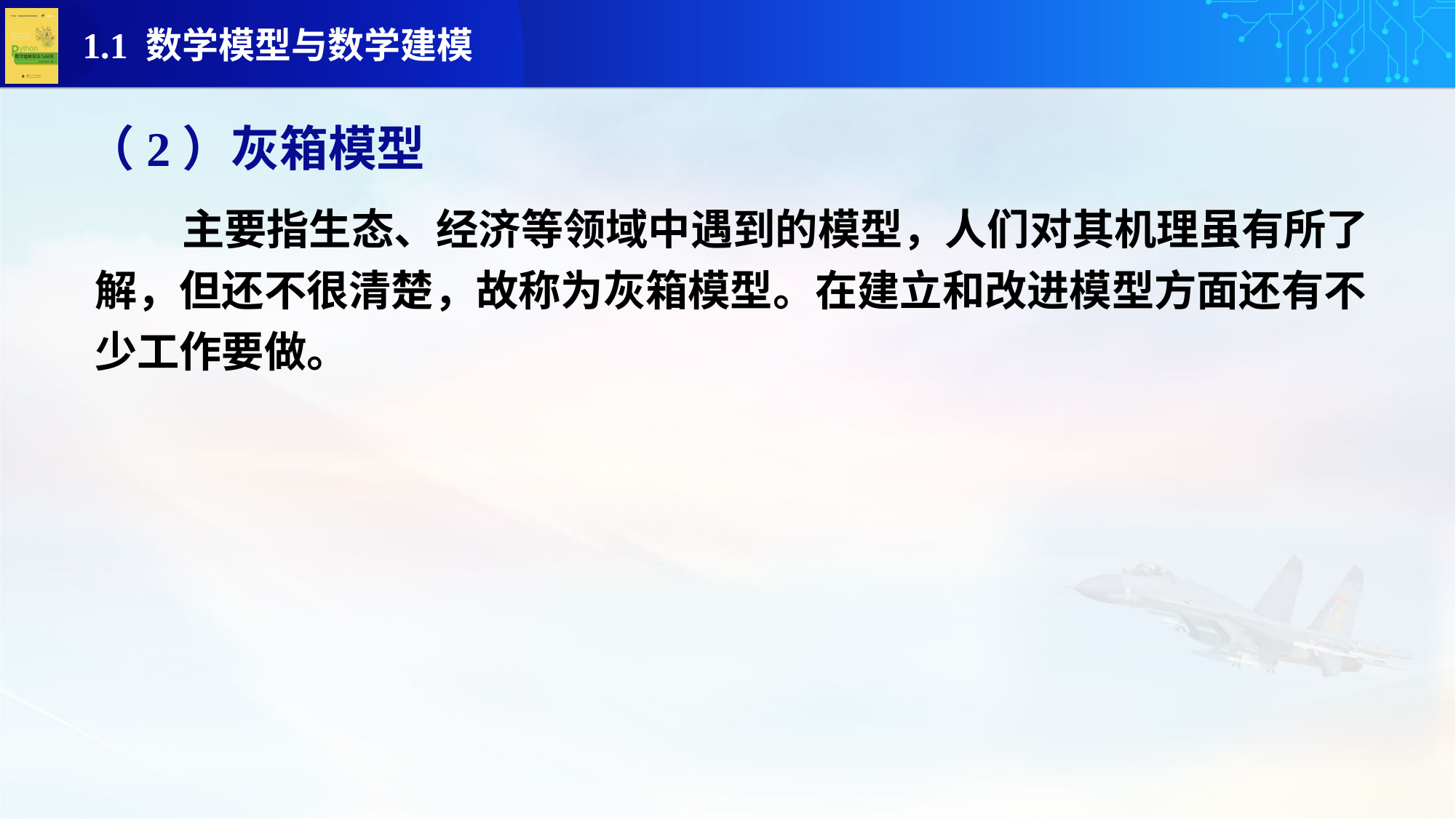

（2）灰箱模型
        主要指生态、经济等领域中遇到的模型，人们对其机理虽有所了解，但还不很清楚，故称为灰箱模型。在建立和改进模型方面还有不少工作要做。